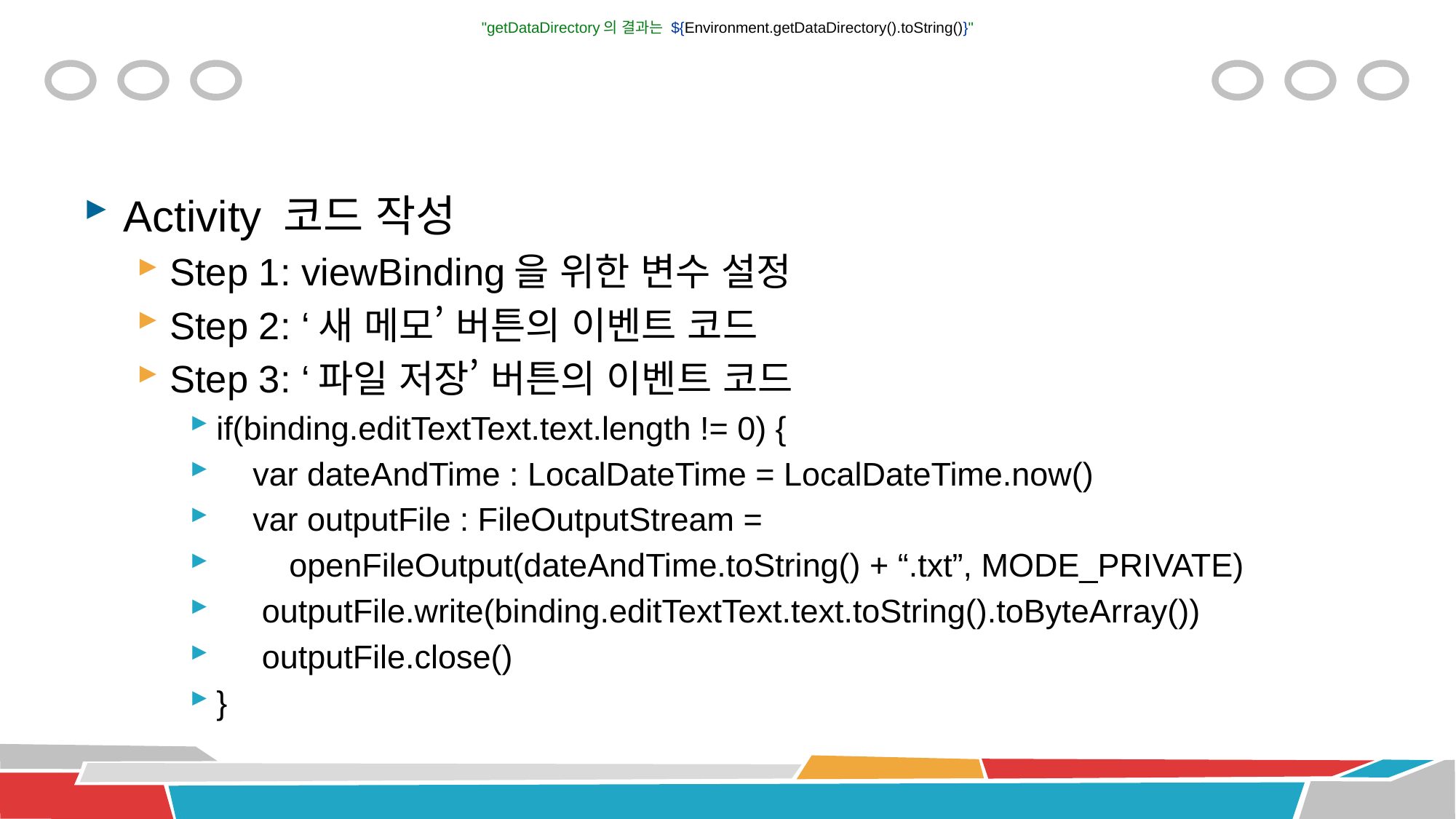

"getDataDirectory의 결과는 ${Environment.getDataDirectory().toString()}"
#
Activity 코드 작성
Step 1: viewBinding을 위한 변수 설정
Step 2: ‘새 메모’ 버튼의 이벤트 코드
Step 3: ‘파일 저장’ 버튼의 이벤트 코드
if(binding.editTextText.text.length != 0) {
    var dateAndTime : LocalDateTime = LocalDateTime.now()
    var outputFile : FileOutputStream =
        openFileOutput(dateAndTime.toString() + “.txt”, MODE_PRIVATE)
     outputFile.write(binding.editTextText.text.toString().toByteArray())
     outputFile.close()
}